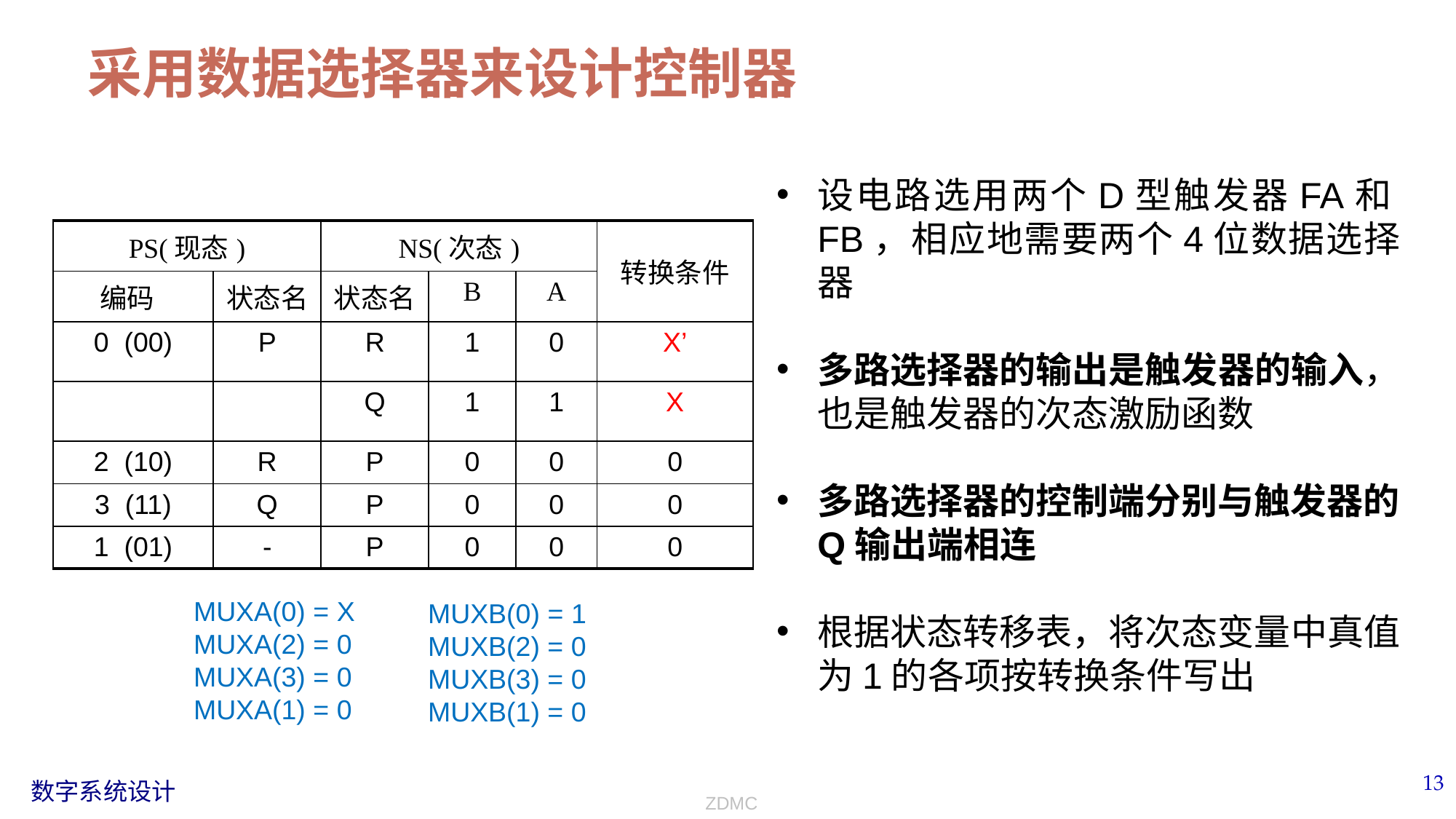

# 采用数据选择器来设计控制器
设电路选用两个D型触发器FA和FB，相应地需要两个4位数据选择器

多路选择器的输出是触发器的输入，也是触发器的次态激励函数

多路选择器的控制端分别与触发器的Q输出端相连

根据状态转移表，将次态变量中真值为1的各项按转换条件写出
| PS(现态) |  | NS(次态) |  |  | 转换条件 |
| --- | --- | --- | --- | --- | --- |
| 编码 | 状态名 | 状态名 | B | A |  |
| 0 (00) | P | R | 1 | 0 | X’ |
|  |  | Q | 1 | 1 | X |
| 2 (10) | R | P | 0 | 0 | 0 |
| 3 (11) | Q | P | 0 | 0 | 0 |
| 1 (01) | - | P | 0 | 0 | 0 |

MUXA(0) = X
MUXA(2) = 0
MUXA(3) = 0
MUXA(1) = 0
MUXB(0) = 1
MUXB(2) = 0
MUXB(3) = 0
MUXB(1) = 0
ZDMC
13